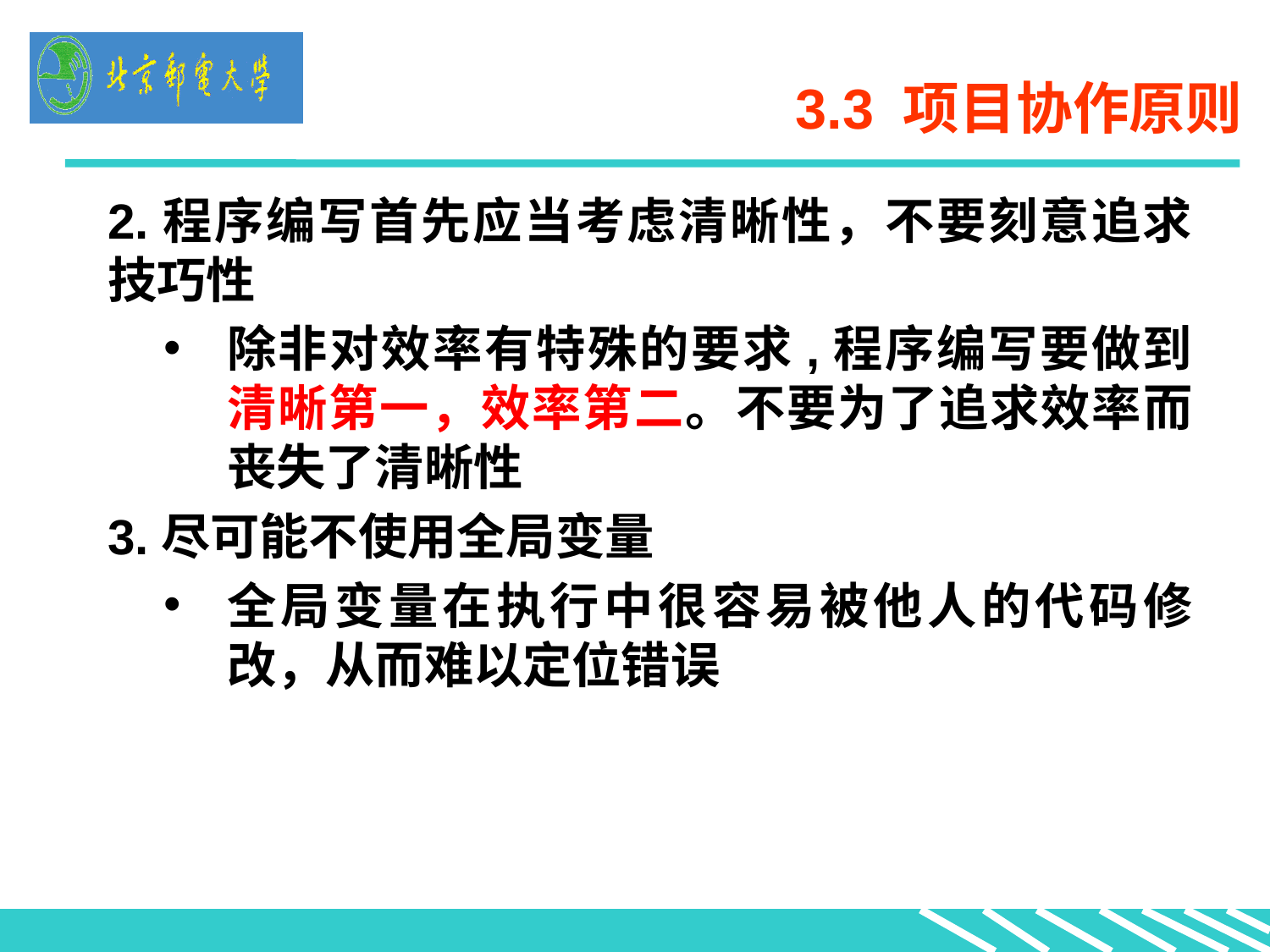

# 3.3 项目协作原则
2.程序编写首先应当考虑清晰性，不要刻意追求技巧性
除非对效率有特殊的要求,程序编写要做到清晰第一，效率第二。不要为了追求效率而丧失了清晰性
3.尽可能不使用全局变量
全局变量在执行中很容易被他人的代码修改，从而难以定位错误